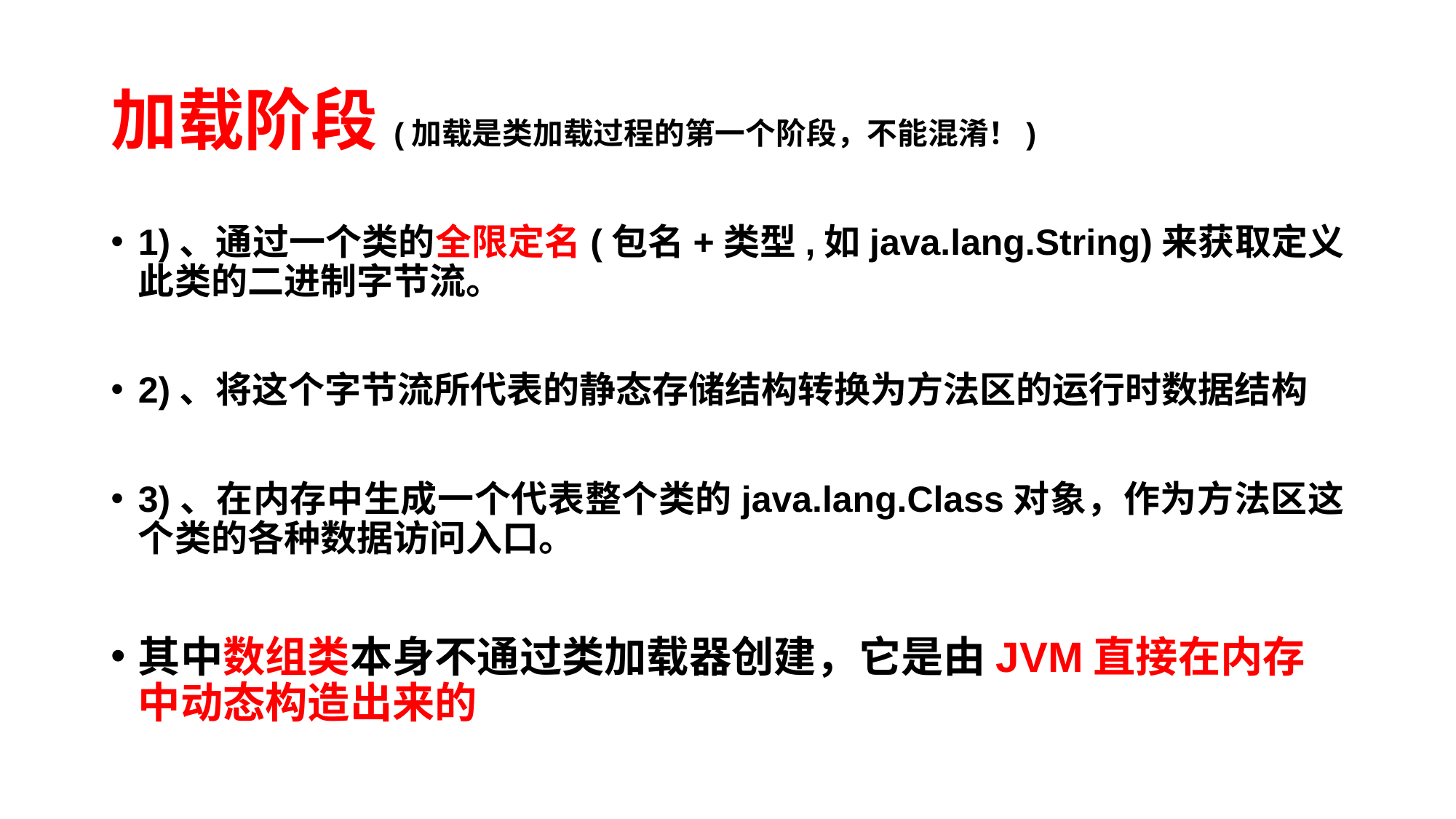

# 加载阶段(加载是类加载过程的第一个阶段，不能混淆！)
1)、通过一个类的全限定名(包名+类型,如java.lang.String)来获取定义此类的二进制字节流。

2)、将这个字节流所代表的静态存储结构转换为方法区的运行时数据结构

3)、在内存中生成一个代表整个类的java.lang.Class对象，作为方法区这个类的各种数据访问入口。

其中数组类本身不通过类加载器创建，它是由JVM直接在内存中动态构造出来的